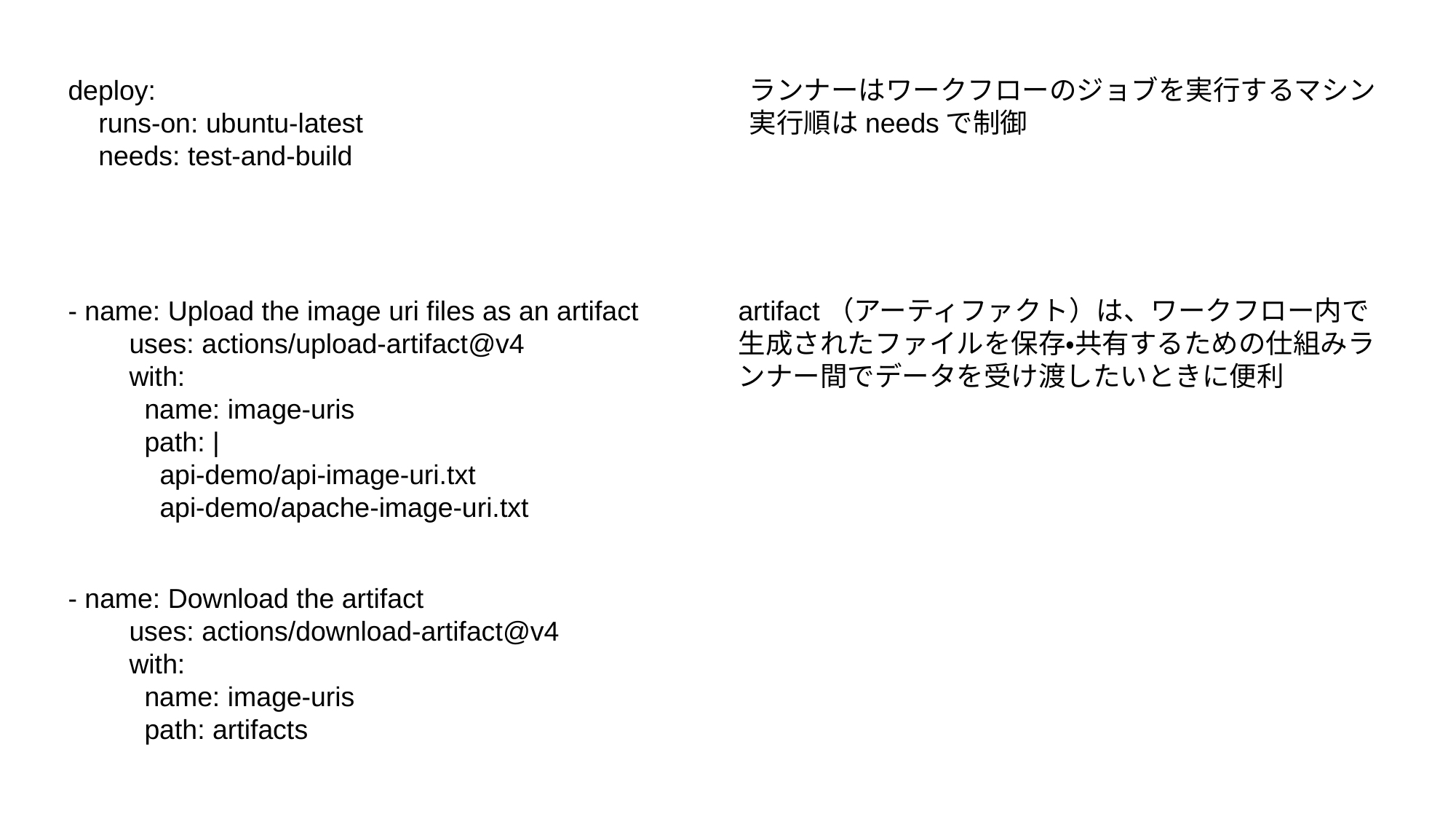

deploy:
    runs-on: ubuntu-latest
    needs: test-and-build
ランナーはワークフローのジョブを実行するマシン
実行順はneedsで制御
- name: Upload the image uri files as an artifact
        uses: actions/upload-artifact@v4
        with:
          name: image-uris
          path: |
            api-demo/api-image-uri.txt
            api-demo/apache-image-uri.txt
artifact（アーティファクト）は、ワークフロー内で生成されたファイルを保存・共有するための仕組みランナー間でデータを受け渡したいときに便利
- name: Download the artifact
        uses: actions/download-artifact@v4
        with:
          name: image-uris
          path: artifacts